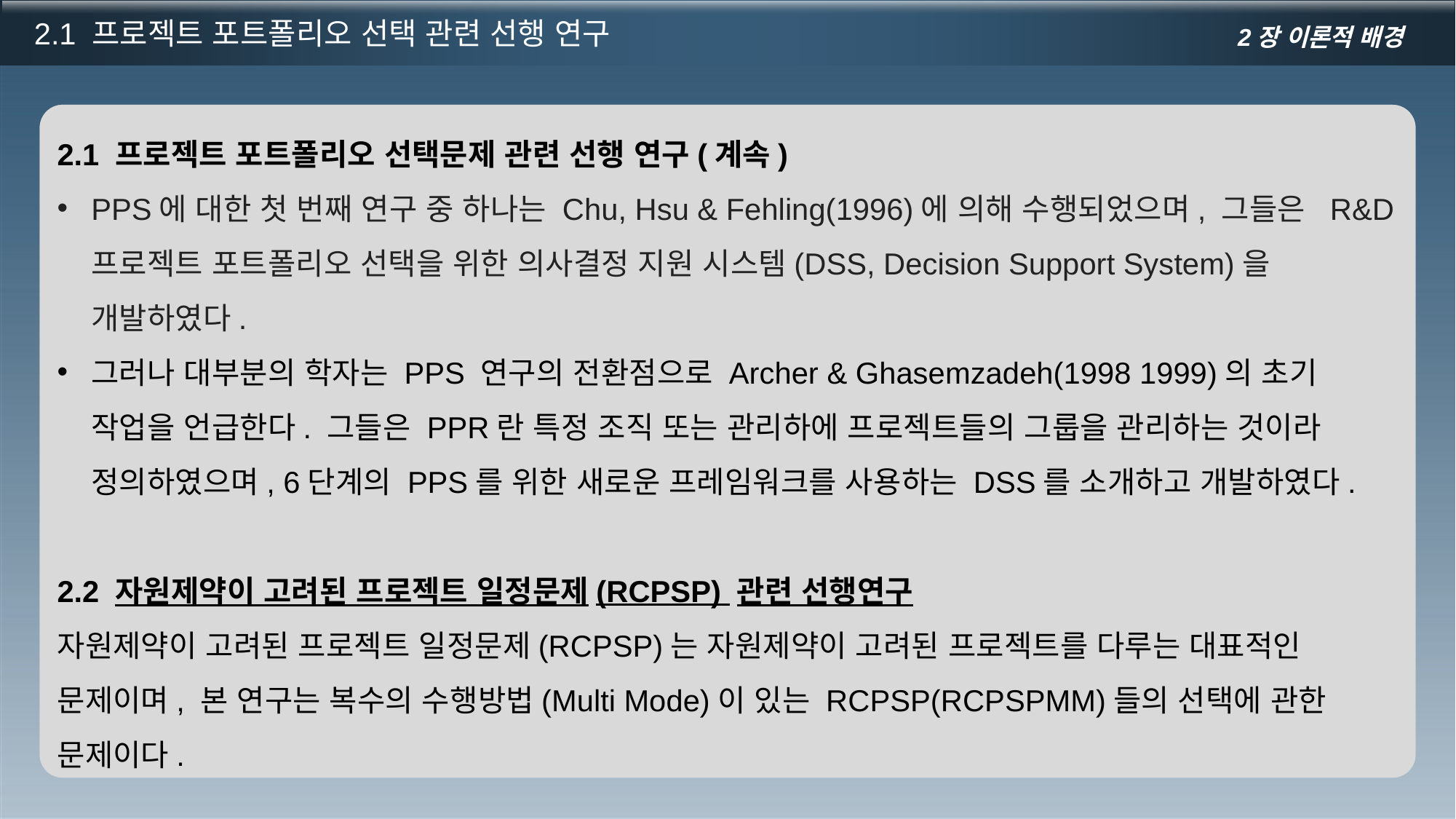

2.1 프로젝트 포트폴리오 선택 관련 선행 연구
2장 이론적 배경
2.1 프로젝트 포트폴리오 선택문제 관련 선행 연구(계속)
PPS에 대한 첫 번째 연구 중 하나는 Chu, Hsu & Fehling(1996)에 의해 수행되었으며, 그들은  R&D 프로젝트 포트폴리오 선택을 위한 의사결정 지원 시스템(DSS, Decision Support System)을 개발하였다.
그러나 대부분의 학자는 PPS 연구의 전환점으로 Archer & Ghasemzadeh(1998 1999)의 초기 작업을 언급한다. 그들은 PPR란 특정 조직 또는 관리하에 프로젝트들의 그룹을 관리하는 것이라 정의하였으며, 6단계의 PPS를 위한 새로운 프레임워크를 사용하는 DSS를 소개하고 개발하였다.

2.2 자원제약이 고려된 프로젝트 일정문제(RCPSP) 관련 선행연구
자원제약이 고려된 프로젝트 일정문제(RCPSP)는 자원제약이 고려된 프로젝트를 다루는 대표적인 문제이며, 본 연구는 복수의 수행방법(Multi Mode)이 있는 RCPSP(RCPSPMM)들의 선택에 관한 문제이다.